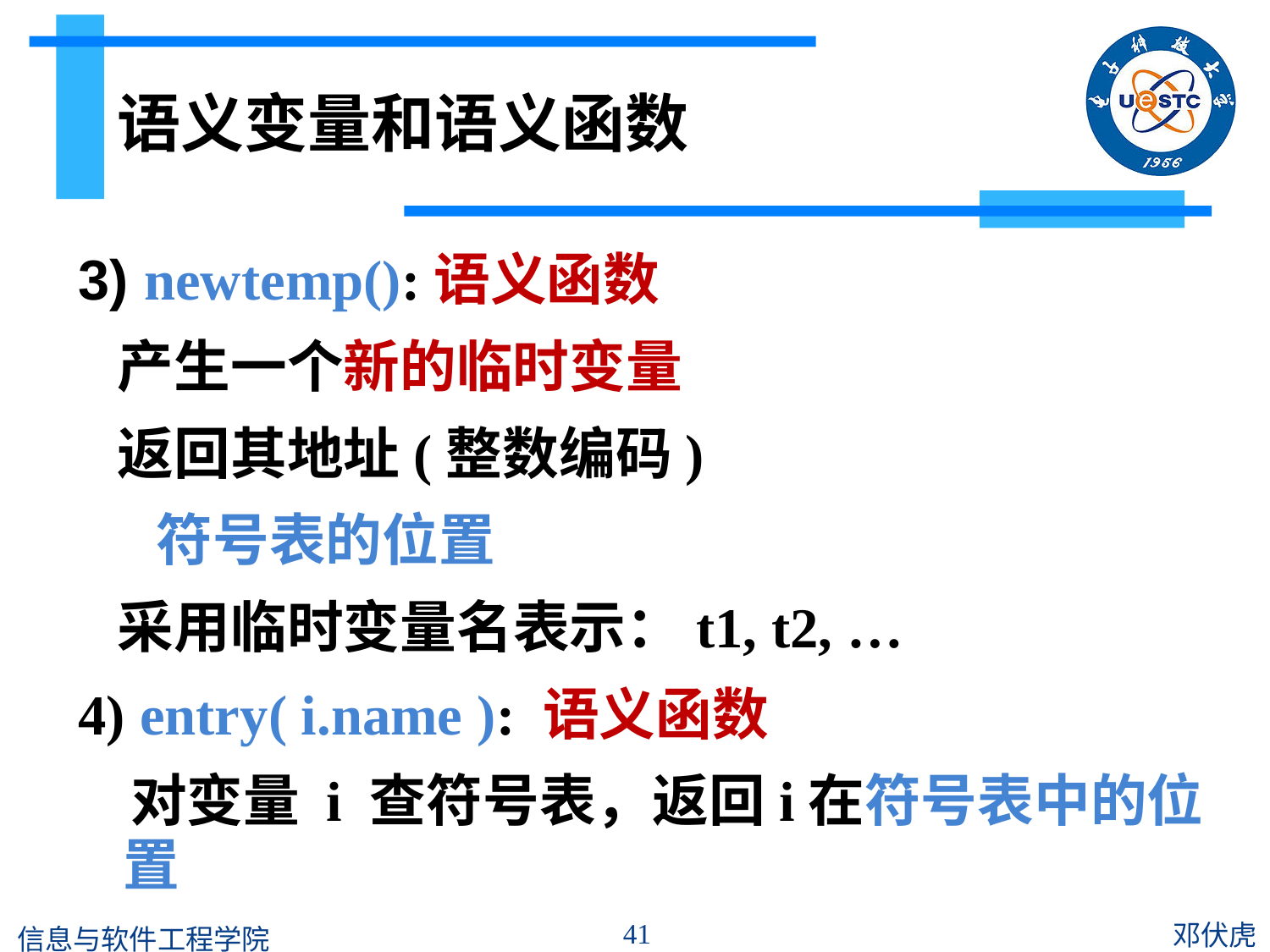

# 语义变量和语义函数
3) newtemp():语义函数
  产生一个新的临时变量
  返回其地址(整数编码)
     符号表的位置
  采用临时变量名表示：t1, t2, …
4) entry( i.name ): 语义函数
   对变量 i 查符号表，返回i在符号表中的位置
41
邓伏虎
信息与软件工程学院